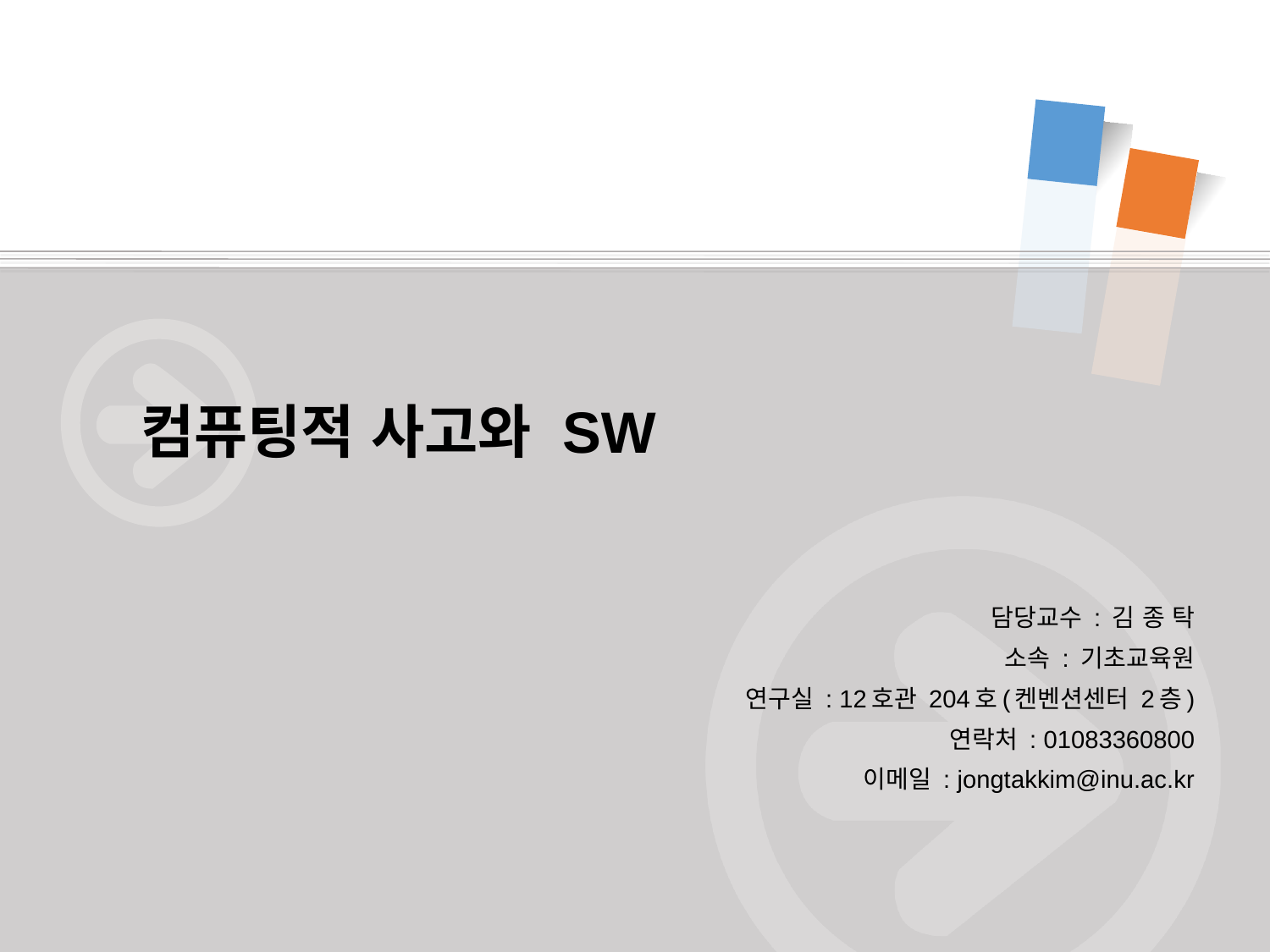

# 컴퓨팅적 사고와 SW
담당교수 : 김 종 탁
소속 : 기초교육원
연구실 : 12호관 204호(켄벤션센터 2층)
연락처 : 01083360800
이메일 : jongtakkim@inu.ac.kr